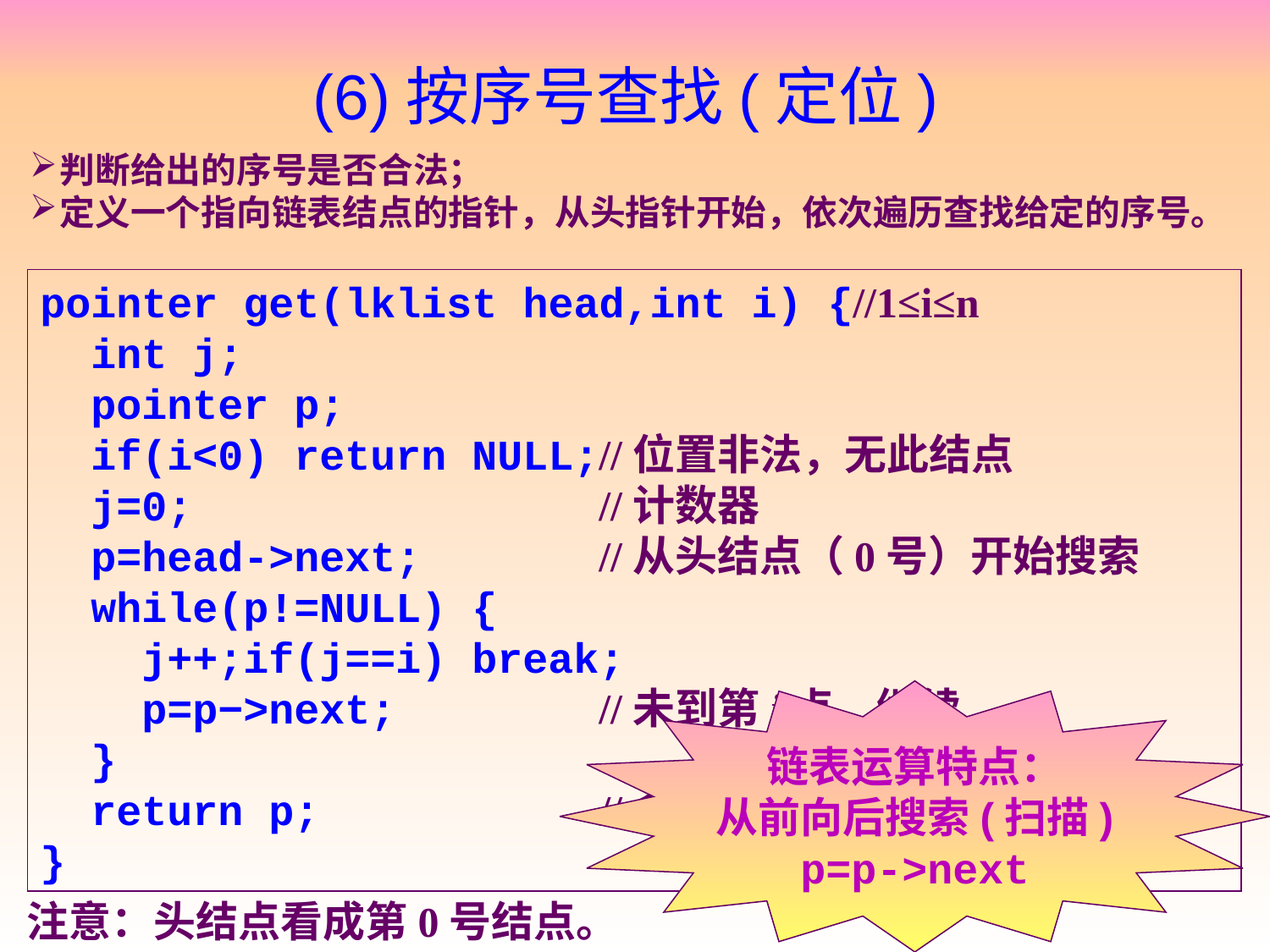

# (6)按序号查找(定位)
判断给出的序号是否合法；
定义一个指向链表结点的指针，从头指针开始，依次遍历查找给定的序号。
pointer get(lklist head,int i) {//1≤i≤n
  int j;
  pointer p;
  if(i<0) return NULL;//位置非法，无此结点
  j=0;			  //计数器
  p=head->next; 	  //从头结点（0号）开始搜索
  while(p!=NULL) {
    j++;if(j==i) break;
    p=p−>next;		  //未到第i点，继续
  }
  return p;		  //含找到、未找到两种情况
}
链表运算特点：
从前向后搜索(扫描)
p=p->next
注意：头结点看成第0号结点。